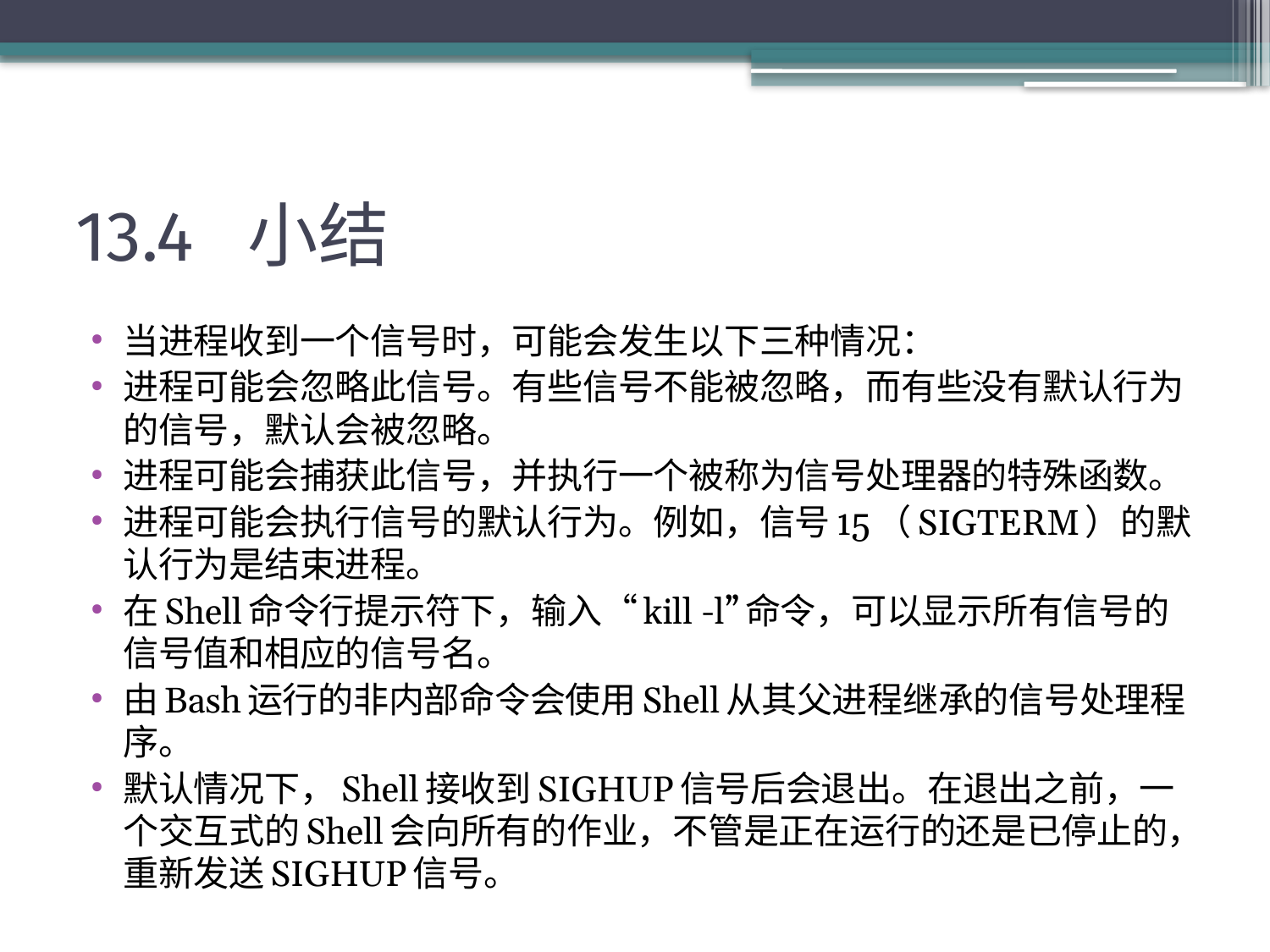

# 13.4  小结
当进程收到一个信号时，可能会发生以下三种情况：
进程可能会忽略此信号。有些信号不能被忽略，而有些没有默认行为的信号，默认会被忽略。
进程可能会捕获此信号，并执行一个被称为信号处理器的特殊函数。
进程可能会执行信号的默认行为。例如，信号15（SIGTERM）的默认行为是结束进程。
在Shell命令行提示符下，输入“kill -l”命令，可以显示所有信号的信号值和相应的信号名。
由Bash运行的非内部命令会使用Shell从其父进程继承的信号处理程序。
默认情况下，Shell接收到SIGHUP信号后会退出。在退出之前，一个交互式的Shell会向所有的作业，不管是正在运行的还是已停止的，重新发送SIGHUP信号。